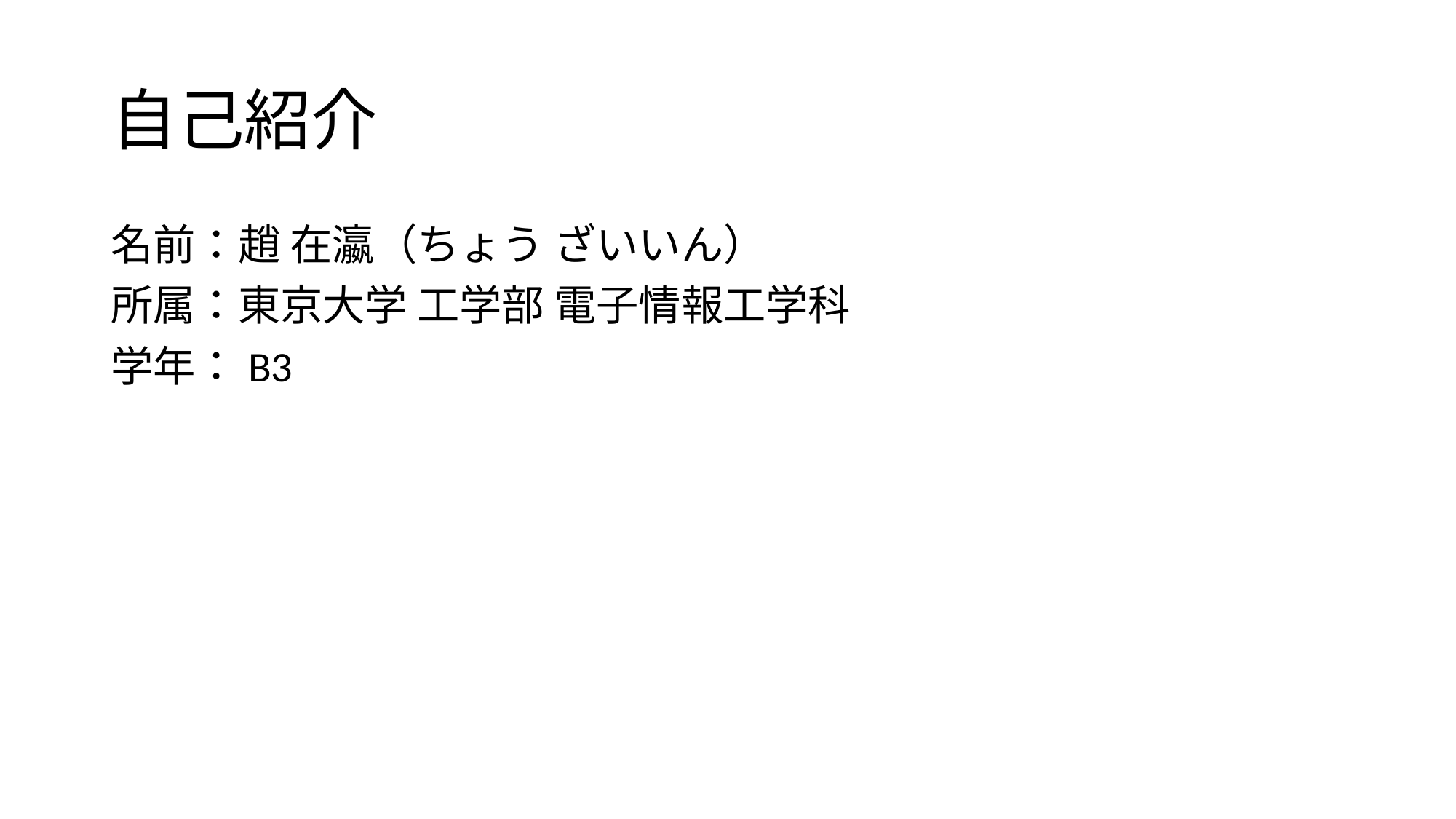

# 自己紹介
名前：趙 在瀛（ちょう ざいいん）
所属：東京大学 工学部 電子情報工学科
学年：B3